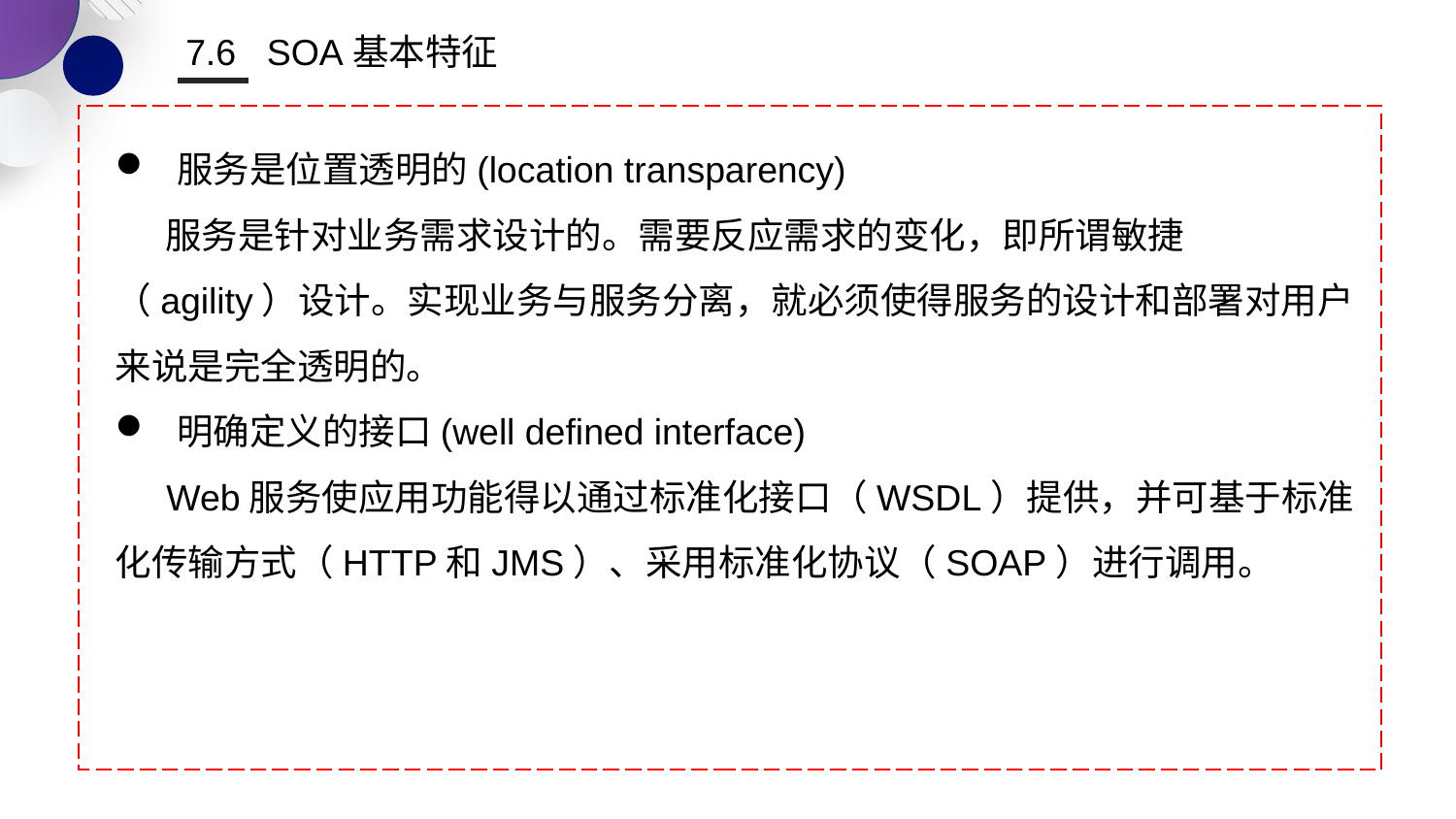

7.6   SOA基本特征

  服务是位置透明的(location transparency)
     服务是针对业务需求设计的。需要反应需求的变化，即所谓敏捷（agility）设计。实现业务与服务分离，就必须使得服务的设计和部署对用户来说是完全透明的。
  明确定义的接口(well defined interface)
     Web服务使应用功能得以通过标准化接口（WSDL）提供，并可基于标准化传输方式（HTTP和JMS）、采用标准化协议（SOAP）进行调用。